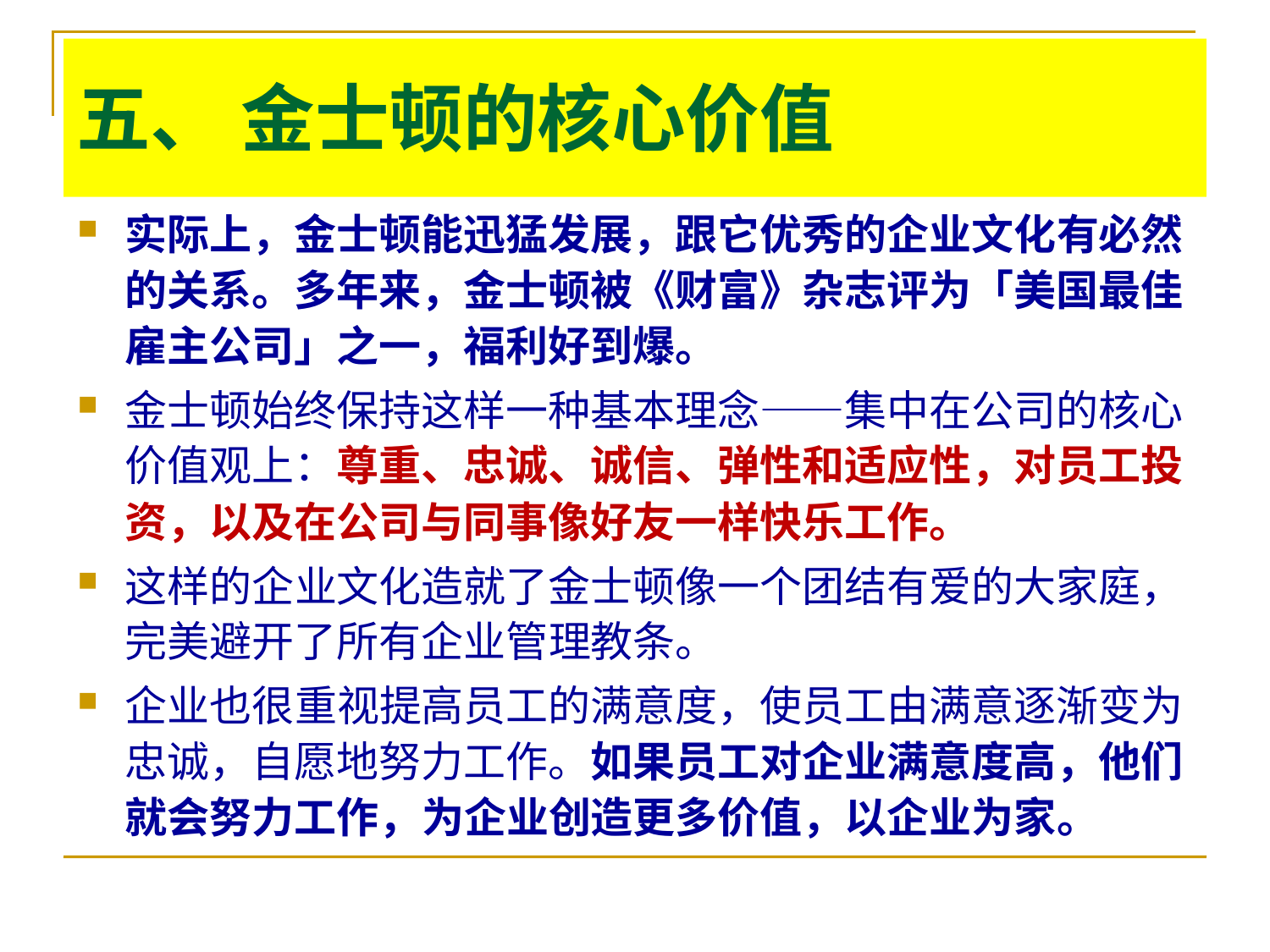

# 五、 金士顿的核心价值
实际上，金士顿能迅猛发展，跟它优秀的企业文化有必然的关系。多年来，金士顿被《财富》杂志评为「美国最佳雇主公司」之一，福利好到爆。
金士顿始终保持这样一种基本理念——集中在公司的核心价值观上：尊重、忠诚、诚信、弹性和适应性，对员工投资，以及在公司与同事像好友一样快乐工作。
这样的企业文化造就了金士顿像一个团结有爱的大家庭，完美避开了所有企业管理教条。
企业也很重视提高员工的满意度，使员工由满意逐渐变为忠诚，自愿地努力工作。如果员工对企业满意度高，他们就会努力工作，为企业创造更多价值，以企业为家。

61